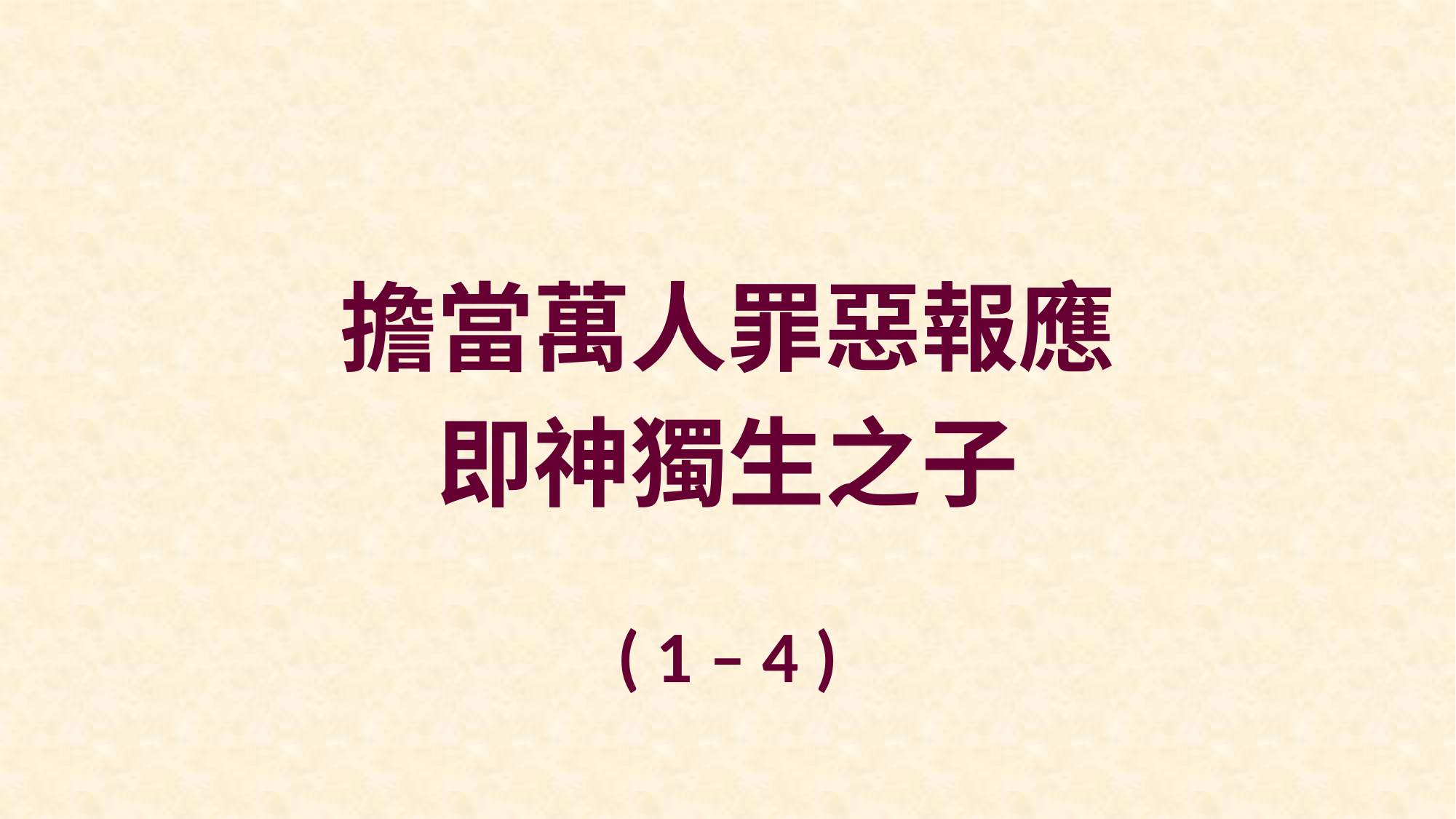

擔當萬人罪惡報應
即神獨生之子
( 1 – 4 )